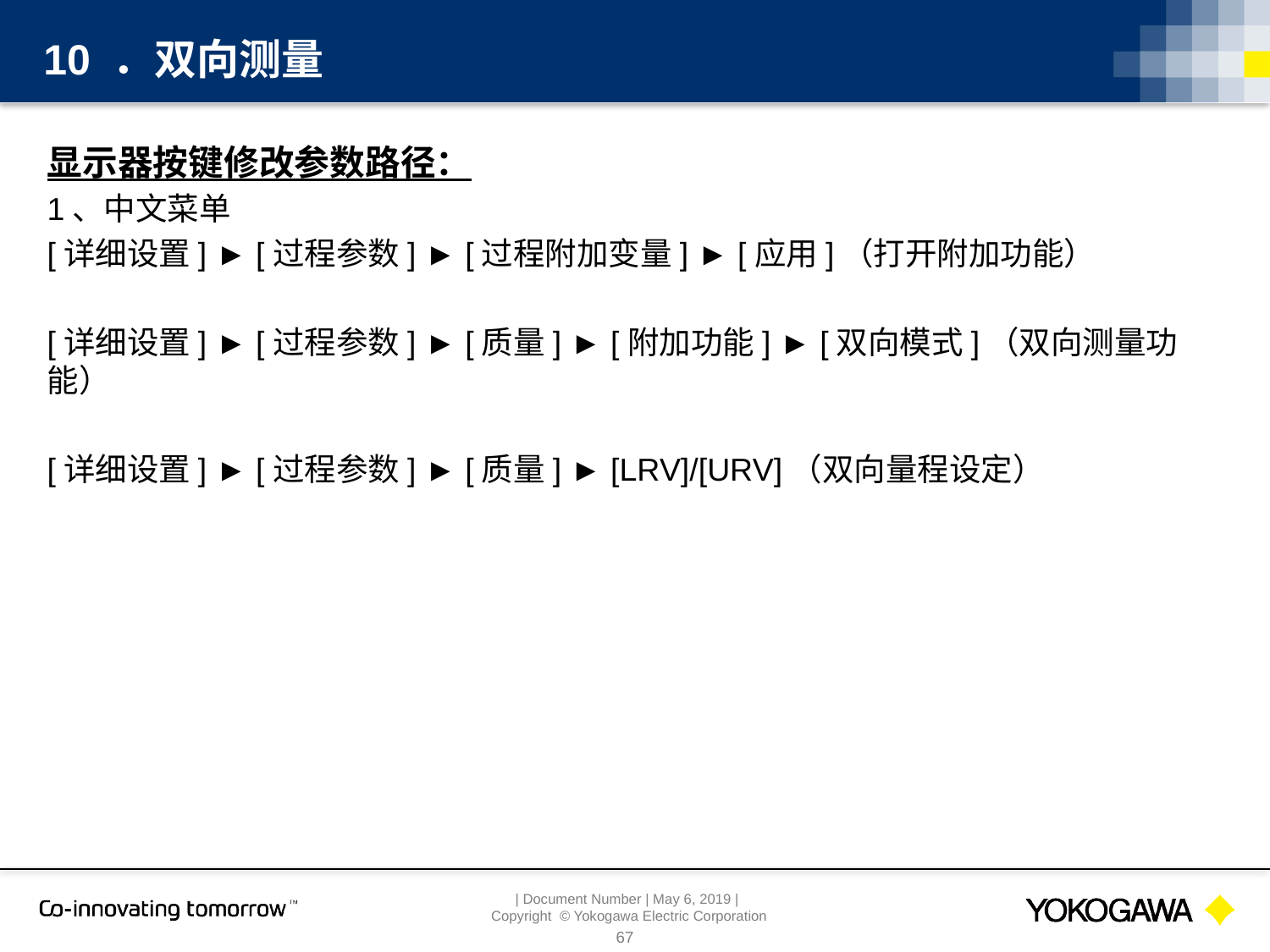

10 ．双向测量

显示器按键修改参数路径：
1、中文菜单
[详细设置] ► [过程参数] ► [过程附加变量] ► [应用]（打开附加功能）

[详细设置] ► [过程参数] ► [质量] ► [附加功能] ► [双向模式]（双向测量功能）

[详细设置] ► [过程参数] ► [质量] ► [LRV]/[URV]（双向量程设定）